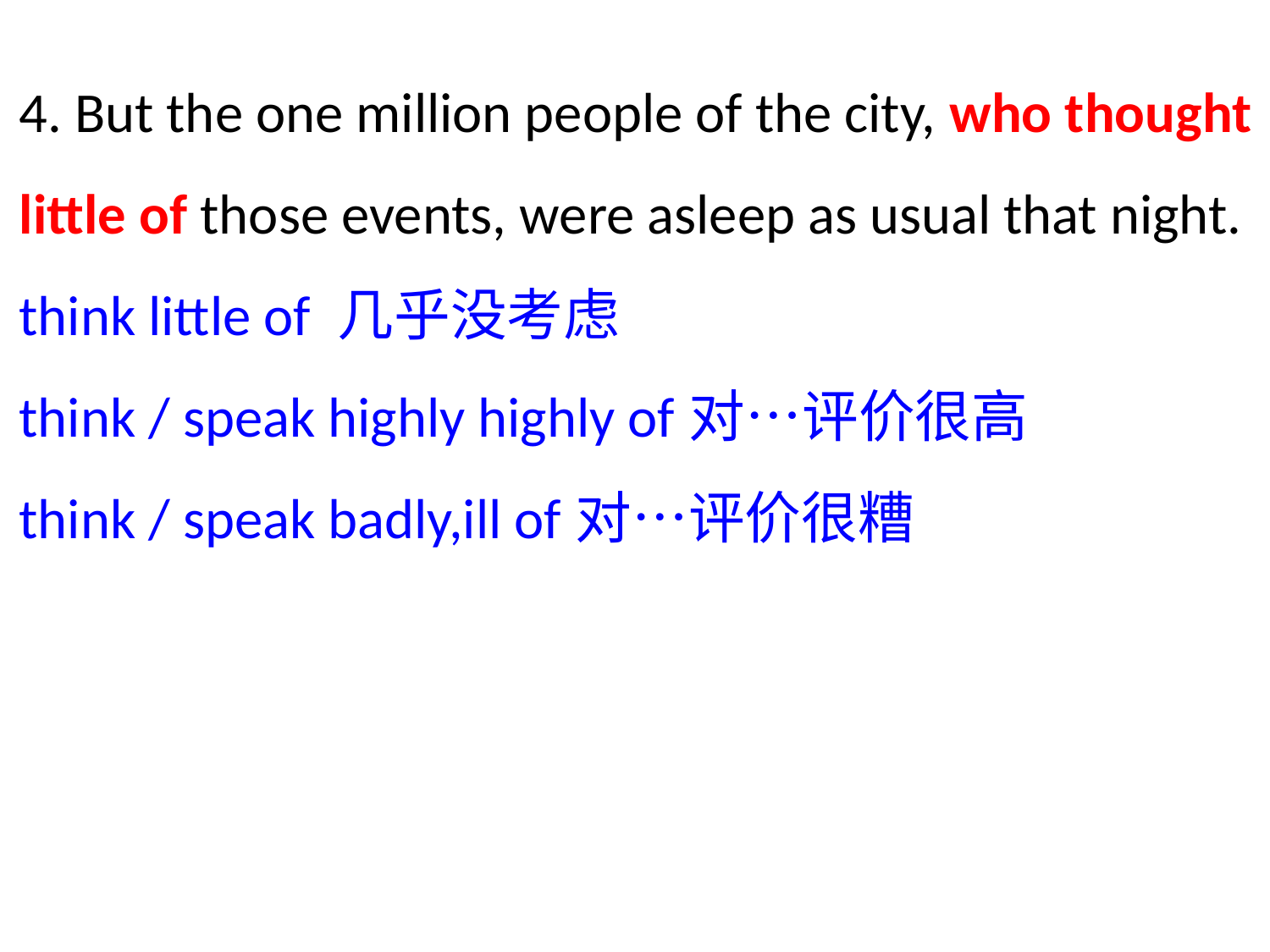

4. But the one million people of the city, who thought
little of those events, were asleep as usual that night.
think little of 几乎没考虑
think / speak highly highly of对…评价很高
think / speak badly,ill of对…评价很糟